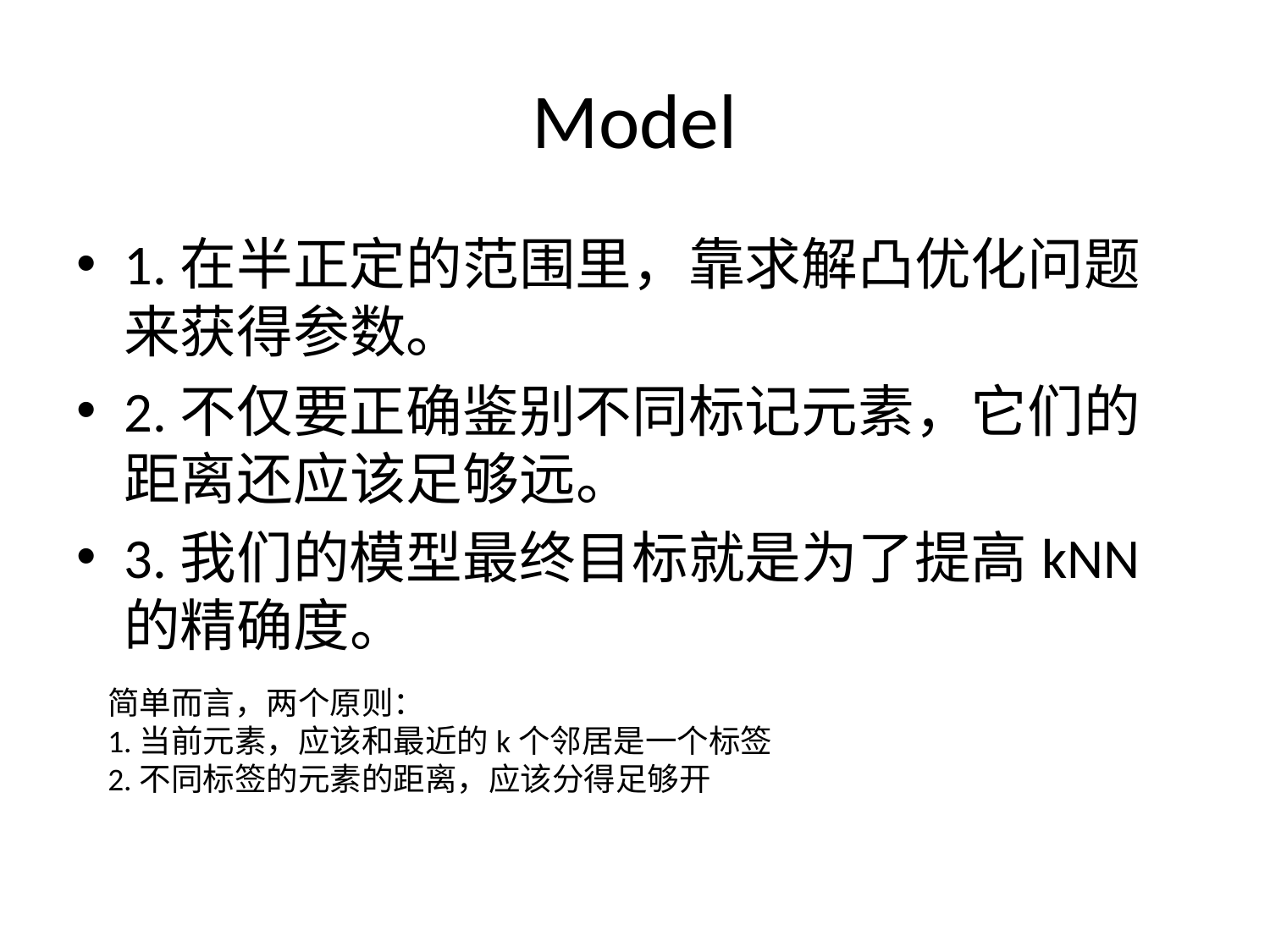

# Model
1.在半正定的范围里，靠求解凸优化问题来获得参数。
2.不仅要正确鉴别不同标记元素，它们的距离还应该足够远。
3.我们的模型最终目标就是为了提高kNN的精确度。

简单而言，两个原则：
1.当前元素，应该和最近的k个邻居是一个标签
2.不同标签的元素的距离，应该分得足够开